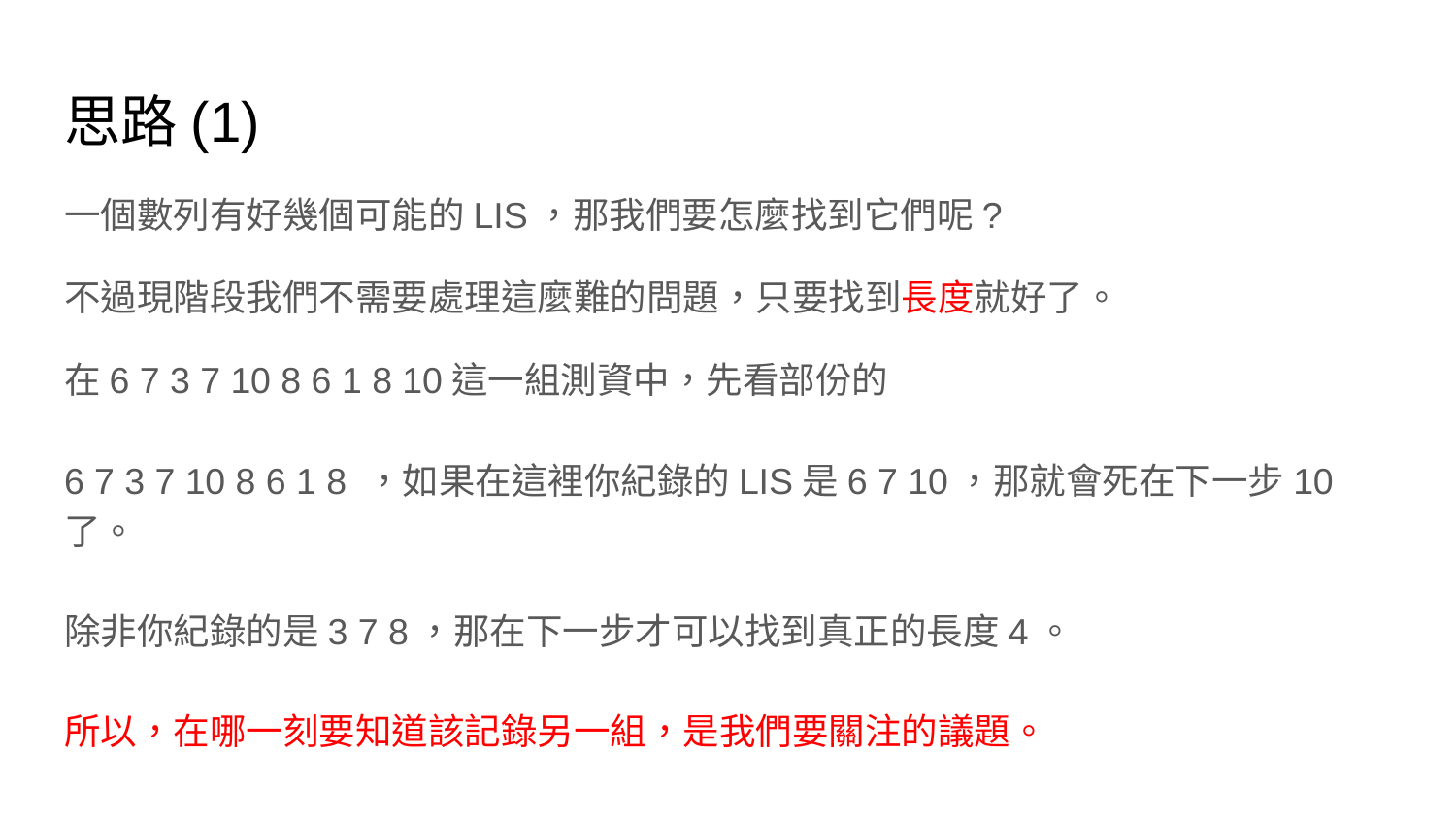

# 思路(1)
一個數列有好幾個可能的LIS，那我們要怎麼找到它們呢?
不過現階段我們不需要處理這麼難的問題，只要找到長度就好了。
在6 7 3 7 10 8 6 1 8 10這一組測資中，先看部份的

6 7 3 7 10 8 6 1 8 ，如果在這裡你紀錄的LIS是6 7 10，那就會死在下一步10了。

除非你紀錄的是3 7 8，那在下一步才可以找到真正的長度4。

所以，在哪一刻要知道該記錄另一組，是我們要關注的議題。